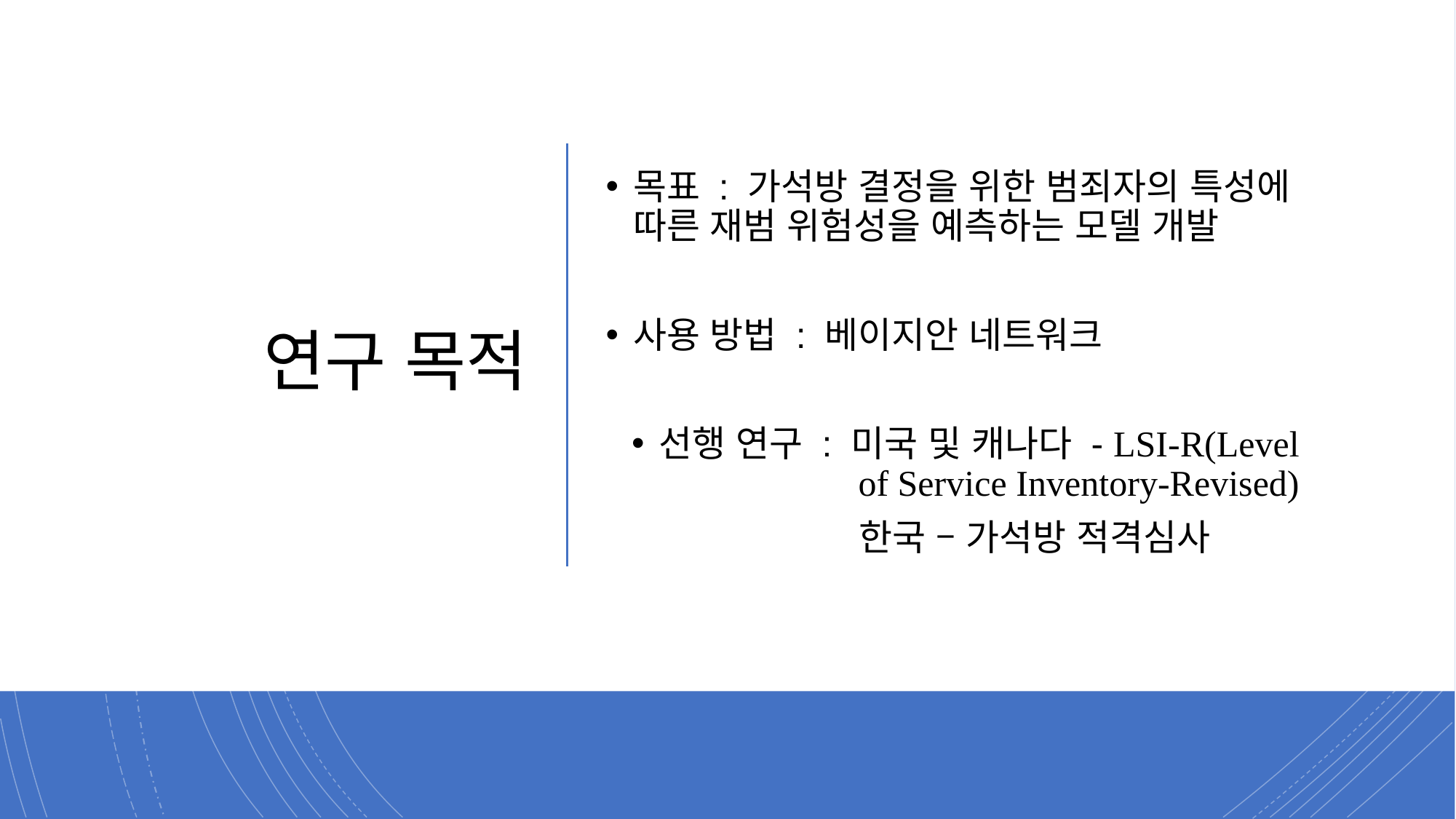

# 연구 목적
목표 : 가석방 결정을 위한 범죄자의 특성에 따른 재범 위험성을 예측하는 모델 개발

사용 방법 : 베이지안 네트워크

선행 연구 : 미국 및 캐나다 - LSI-R(Level of Service Inventory-Revised)
                        한국 – 가석방 적격심사